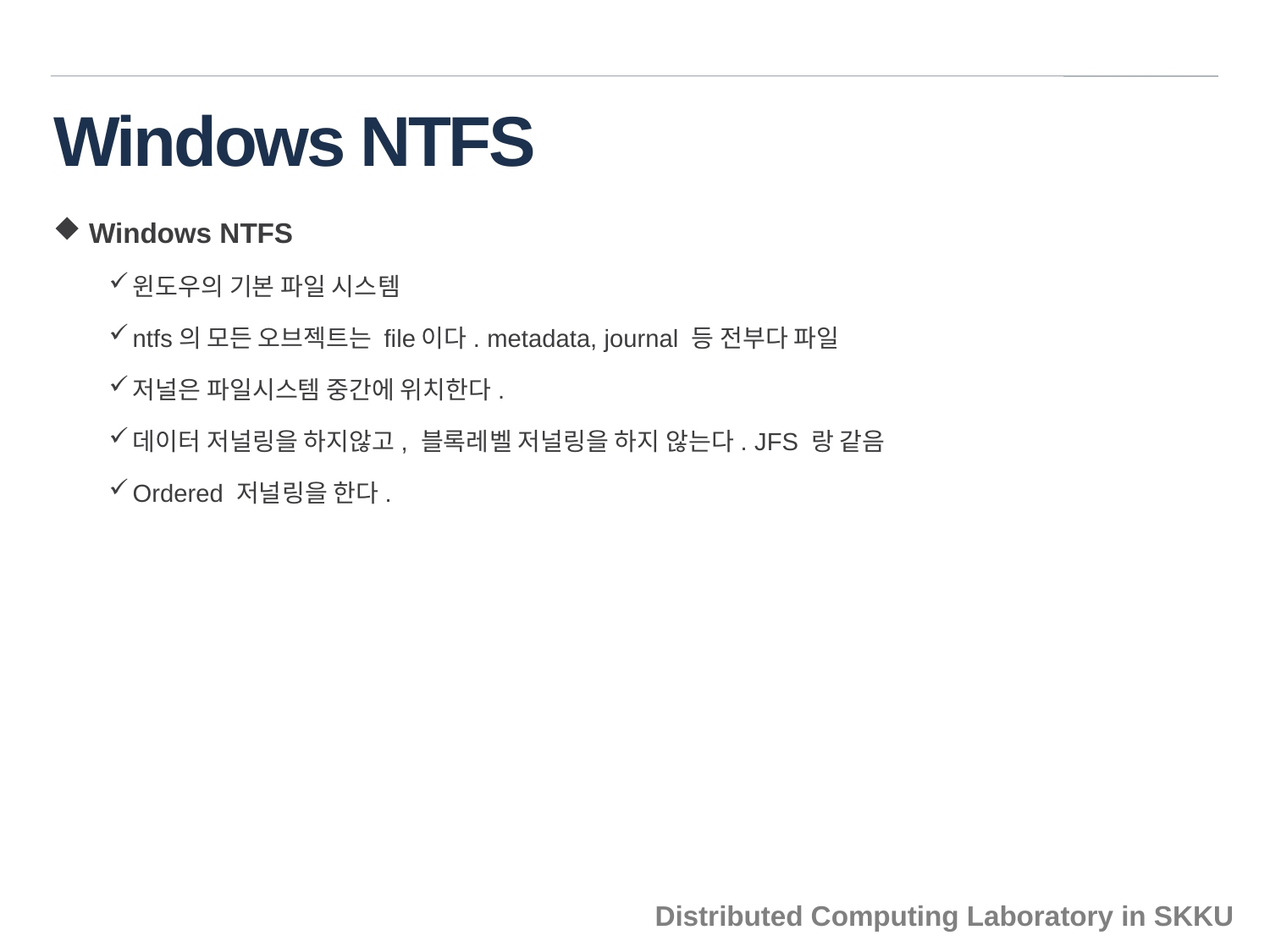

# Windows NTFS
 Windows NTFS
윈도우의 기본 파일 시스템
ntfs의 모든 오브젝트는 file이다. metadata, journal 등 전부다 파일
저널은 파일시스템 중간에 위치한다.
데이터 저널링을 하지않고, 블록레벨 저널링을 하지 않는다. JFS 랑 같음
Ordered 저널링을 한다.
Distributed Computing Laboratory in SKKU